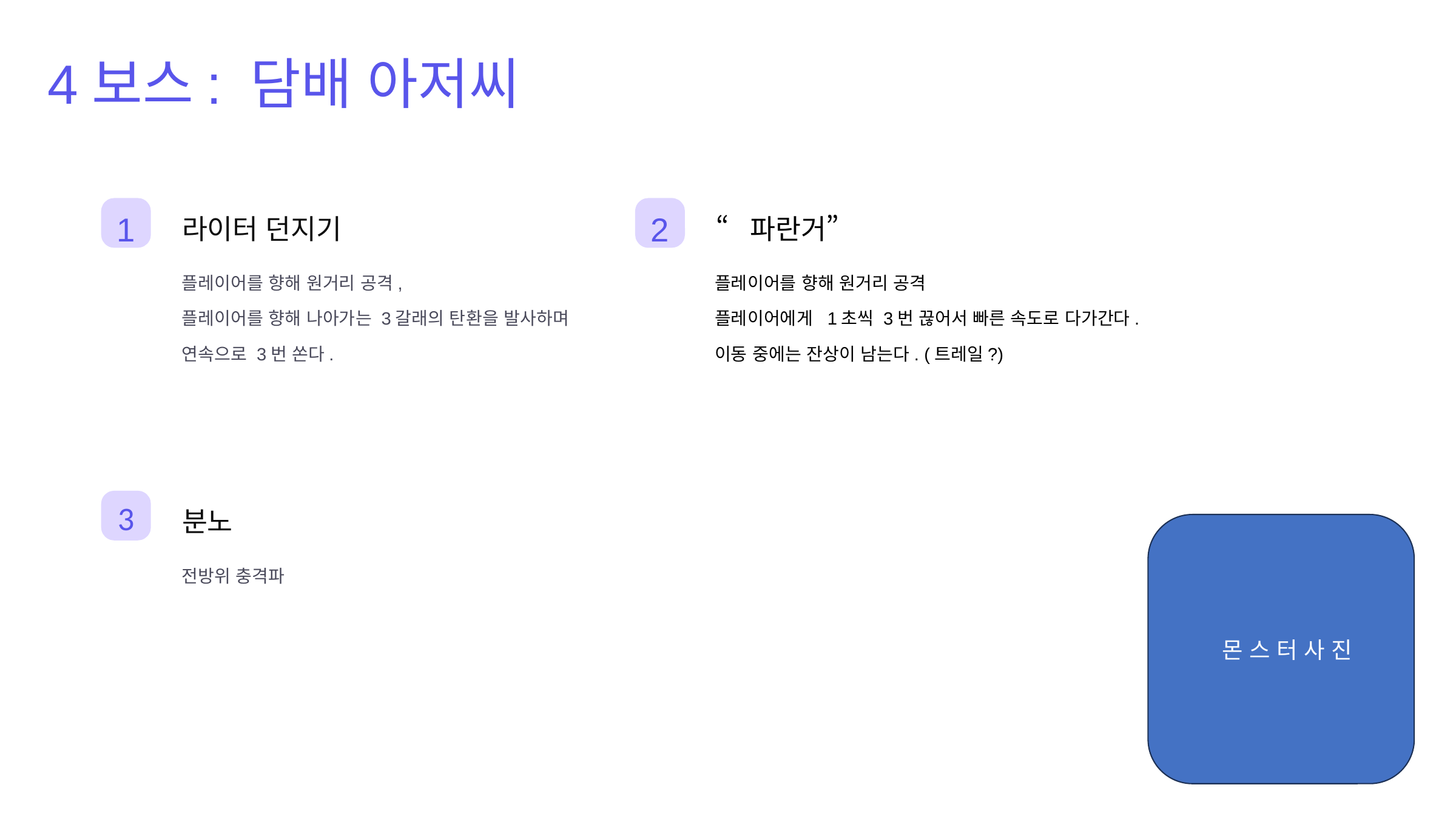

4보스: 담배 아저씨

1
2
라이터 던지기
“파란거”
플레이어를 향해 원거리 공격,
플레이어를 향해 나아가는 3갈래의 탄환을 발사하며 연속으로 3번 쏜다.
플레이어를 향해 원거리 공격
플레이어에게  1초씩 3번 끊어서 빠른 속도로 다가간다.
이동 중에는 잔상이 남는다. (트레일?)

3
분노
 몬 스 터 사 진
전방위 충격파